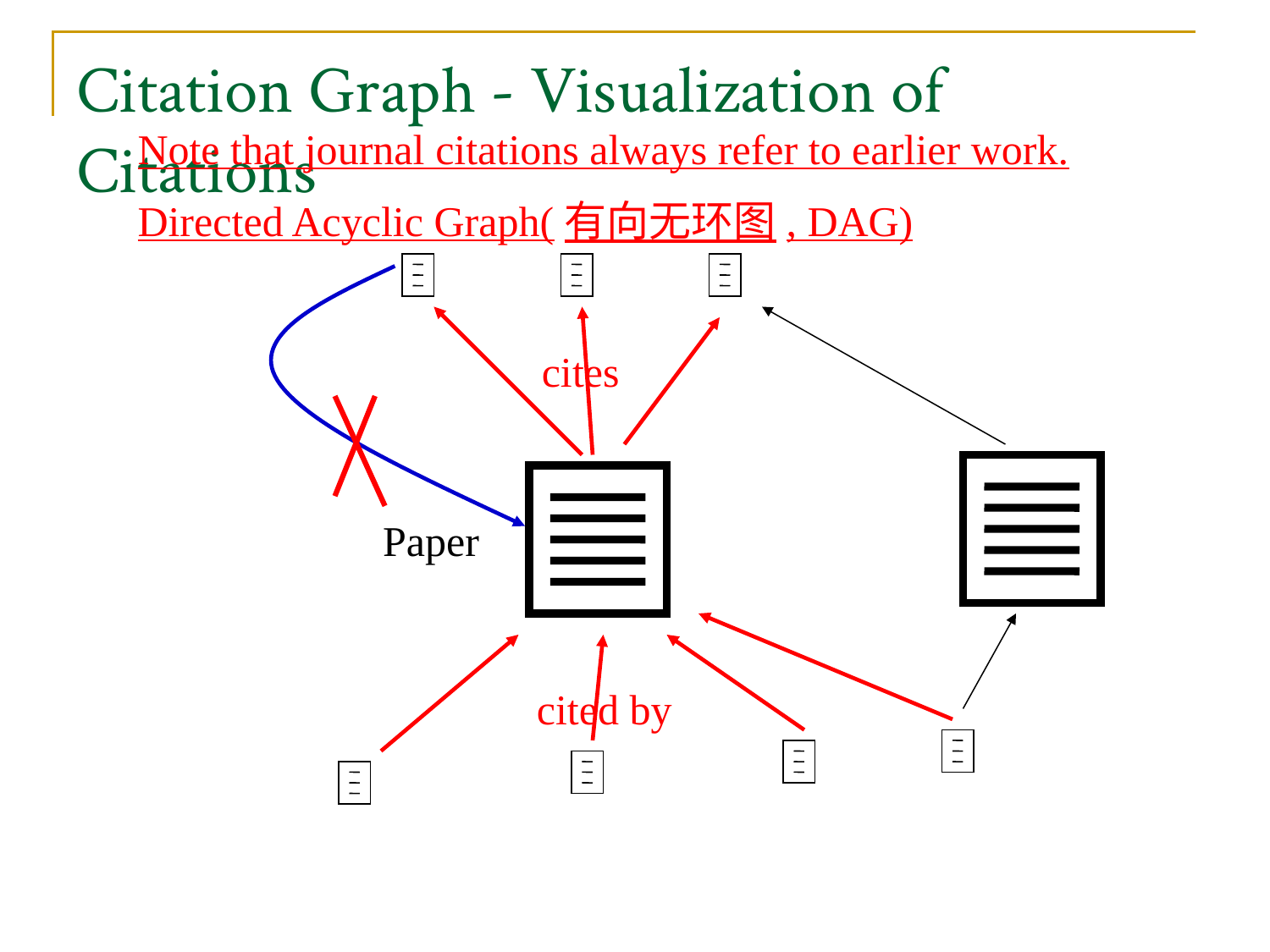

# Citation Graph - Visualization of Citations
Note that journal citations always refer to earlier work.
Directed Acyclic Graph(有向无环图, DAG)

cites

Paper

cited by